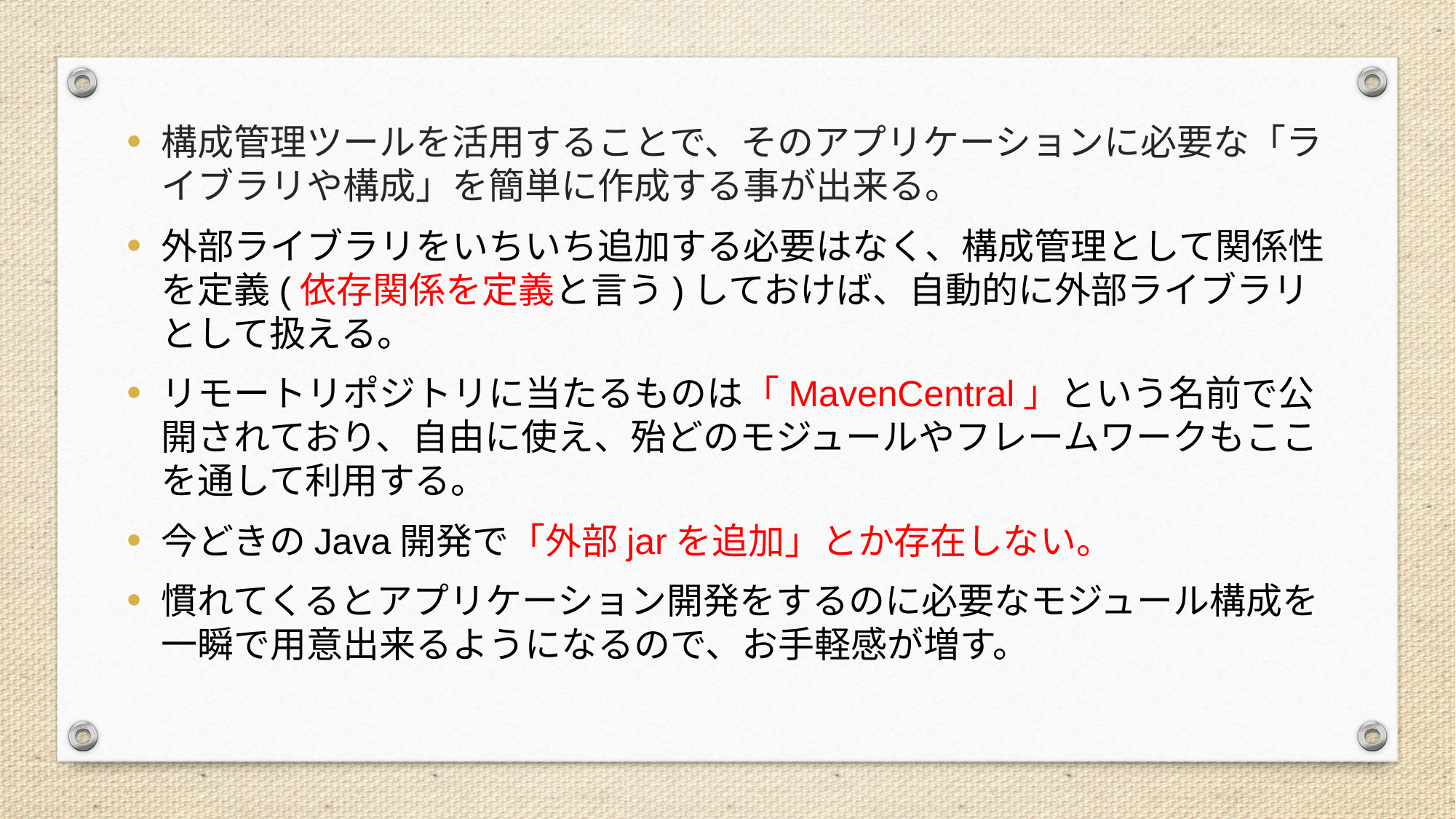

構成管理ツールを活用することで、そのアプリケーションに必要な「ライブラリや構成」を簡単に作成する事が出来る。
外部ライブラリをいちいち追加する必要はなく、構成管理として関係性を定義(依存関係を定義と言う)しておけば、自動的に外部ライブラリとして扱える。
リモートリポジトリに当たるものは「MavenCentral」という名前で公開されており、自由に使え、殆どのモジュールやフレームワークもここを通して利用する。
今どきのJava開発で「外部jarを追加」とか存在しない。
慣れてくるとアプリケーション開発をするのに必要なモジュール構成を一瞬で用意出来るようになるので、お手軽感が増す。